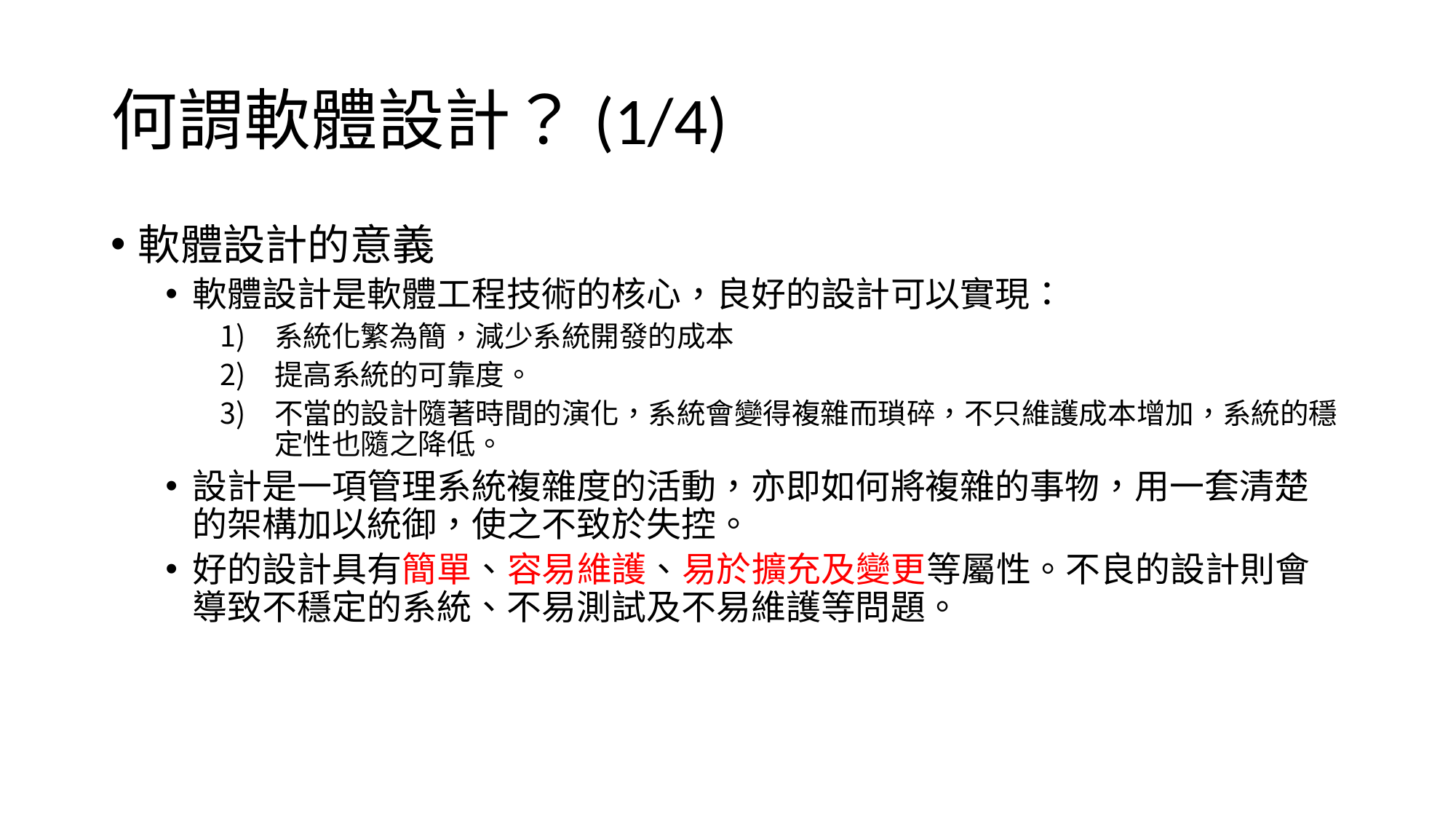

何謂軟體設計？(1/4)
軟體設計的意義
軟體設計是軟體工程技術的核心，良好的設計可以實現：
系統化繁為簡，減少系統開發的成本
提高系統的可靠度。
不當的設計隨著時間的演化，系統會變得複雜而瑣碎，不只維護成本增加，系統的穩定性也隨之降低。
設計是一項管理系統複雜度的活動，亦即如何將複雜的事物，用一套清楚的架構加以統御，使之不致於失控。
好的設計具有簡單、容易維護、易於擴充及變更等屬性。不良的設計則會導致不穩定的系統、不易測試及不易維護等問題。